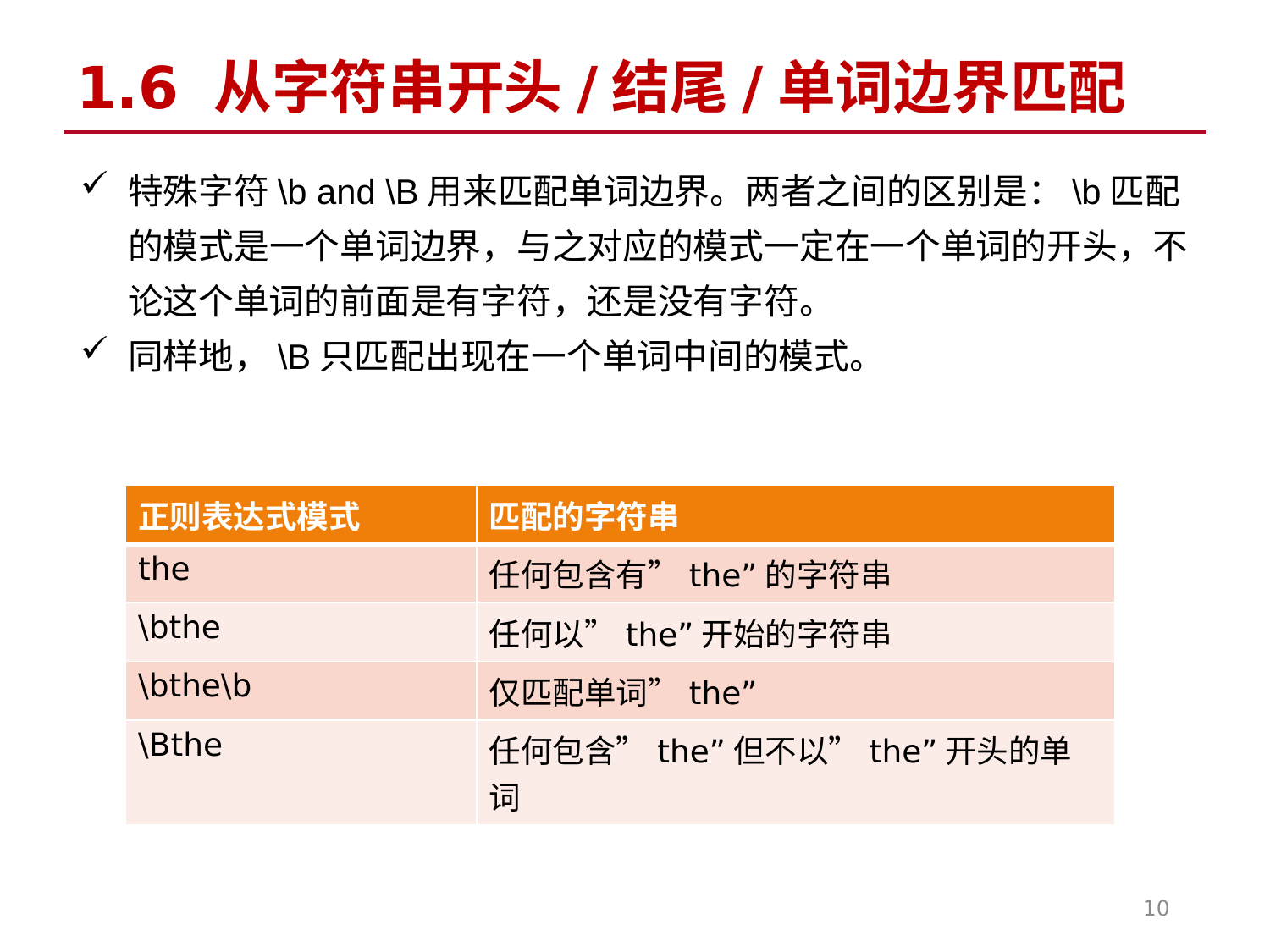

# 1.6 从字符串开头/结尾/单词边界匹配
特殊字符\b and \B用来匹配单词边界。两者之间的区别是：\b匹配的模式是一个单词边界，与之对应的模式一定在一个单词的开头，不论这个单词的前面是有字符，还是没有字符。
同样地，\B只匹配出现在一个单词中间的模式。
| 正则表达式模式 | 匹配的字符串 |
| --- | --- |
| the | 任何包含有”the”的字符串 |
| \bthe | 任何以”the”开始的字符串 |
| \bthe\b | 仅匹配单词”the” |
| \Bthe | 任何包含”the”但不以”the”开头的单词 |
10